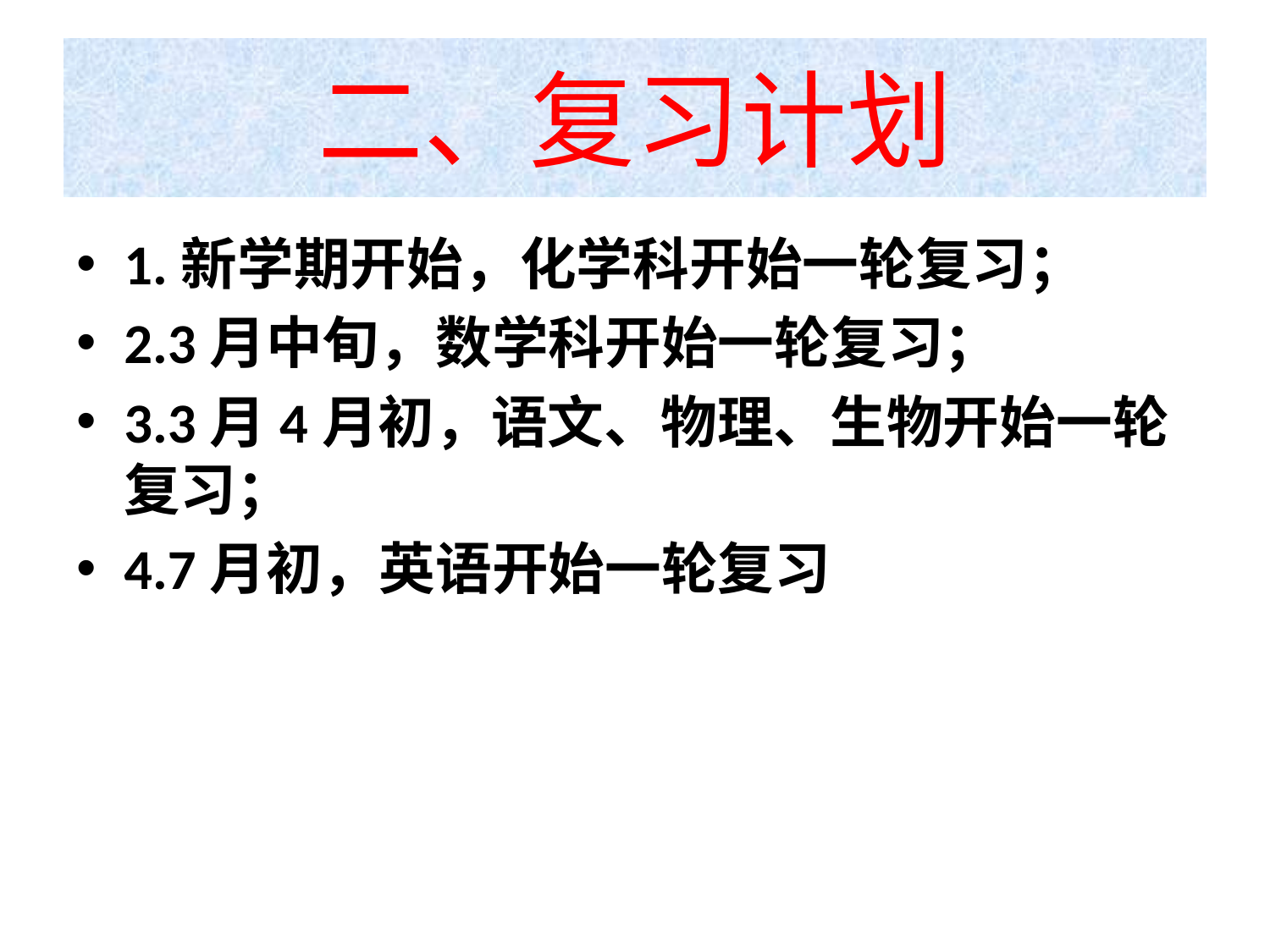

# 二、复习计划
1.新学期开始，化学科开始一轮复习；
2.3月中旬，数学科开始一轮复习；
3.3月4月初，语文、物理、生物开始一轮复习；
4.7月初，英语开始一轮复习